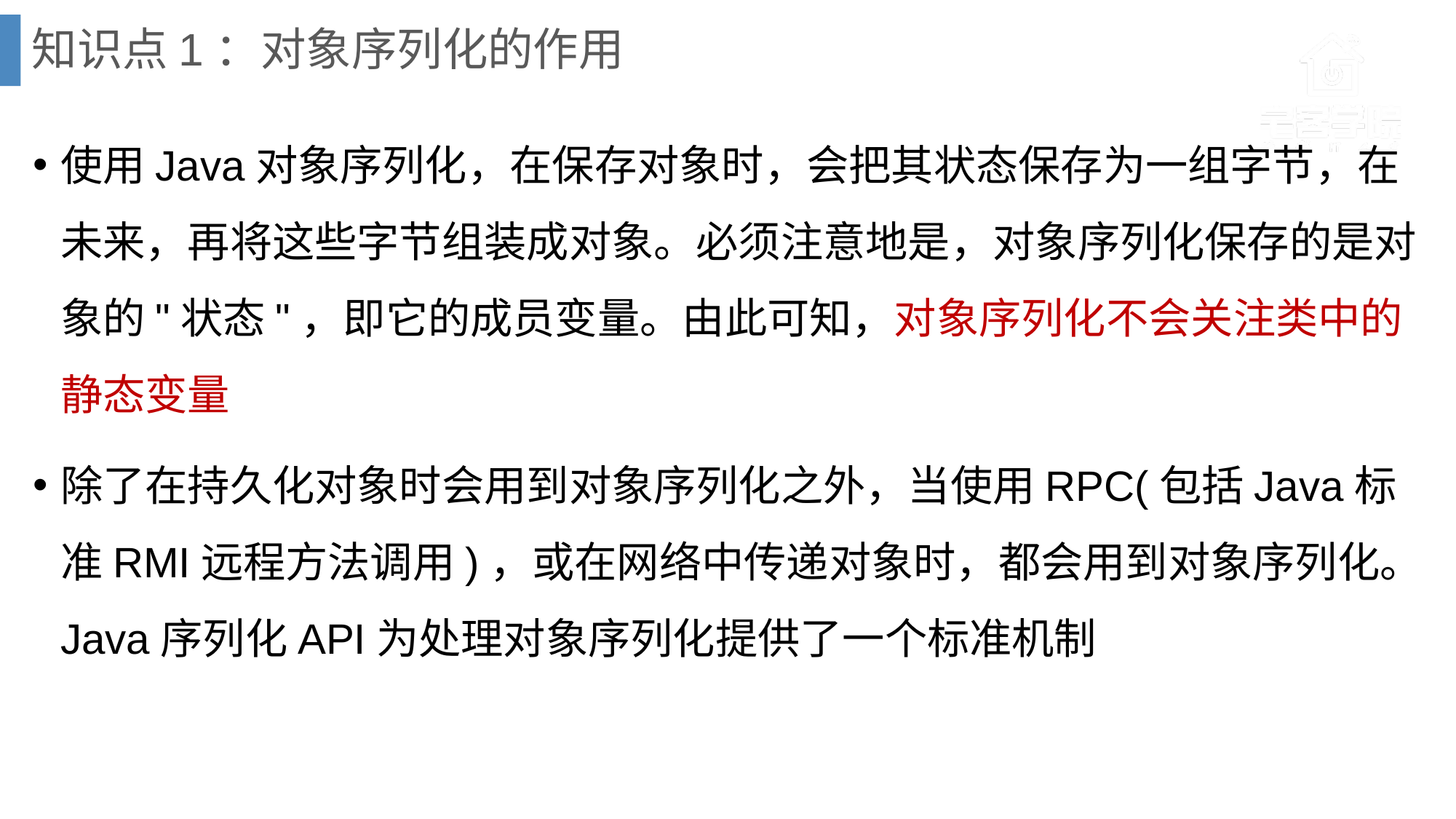

# 知识点1：对象序列化的作用
使用Java对象序列化，在保存对象时，会把其状态保存为一组字节，在未来，再将这些字节组装成对象。必须注意地是，对象序列化保存的是对象的"状态"，即它的成员变量。由此可知，对象序列化不会关注类中的静态变量
除了在持久化对象时会用到对象序列化之外，当使用RPC(包括Java标准RMI远程方法调用)，或在网络中传递对象时，都会用到对象序列化。Java序列化API为处理对象序列化提供了一个标准机制